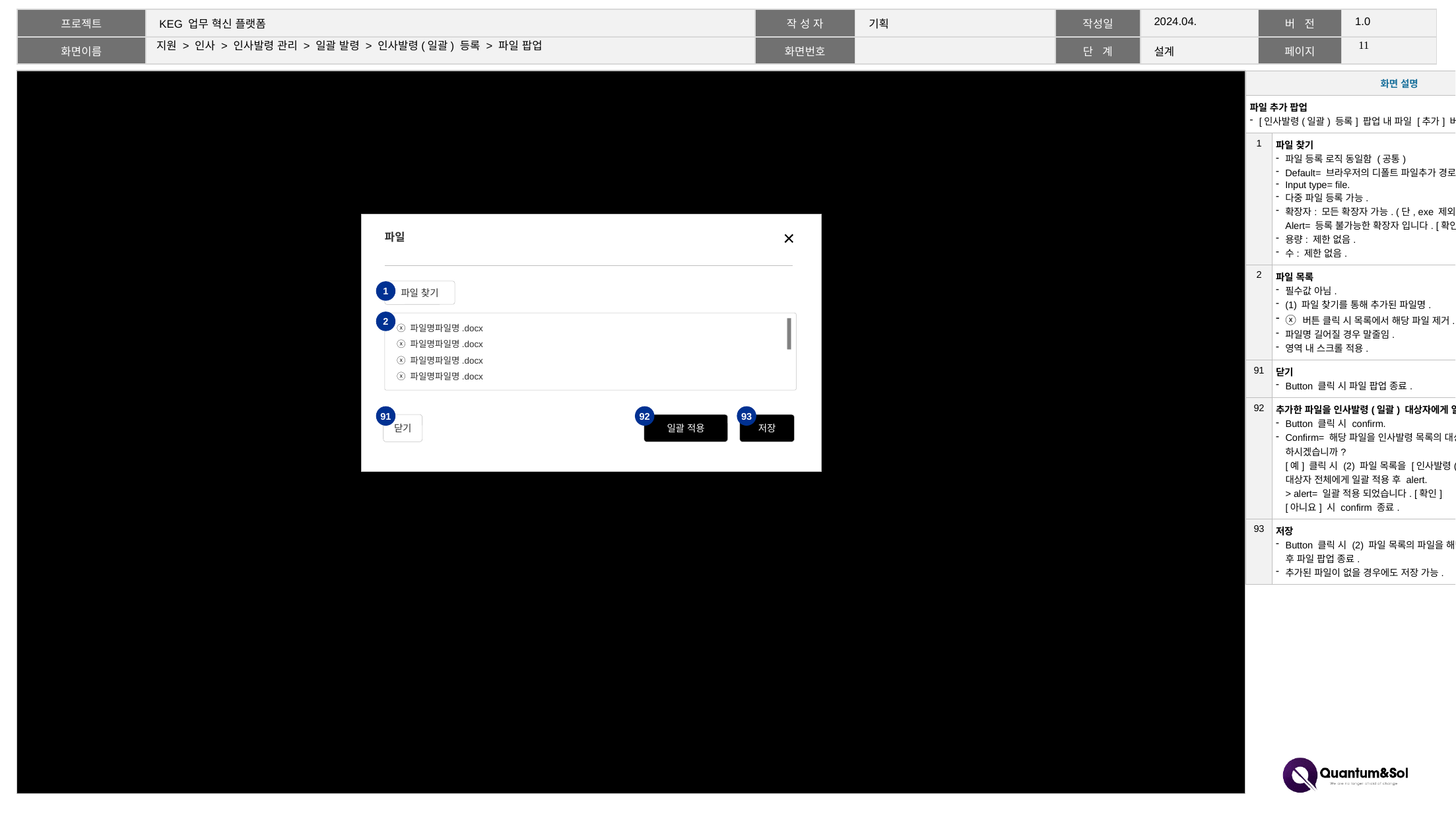

11

# 지원 > 인사 > 인사발령 관리 > 일괄 발령 > 인사발령(일괄) 등록 > 파일 팝업
| 화면 설명 |  |
| --- | --- |
| 파일 추가 팝업 [인사발령(일괄) 등록] 팝업 내 파일 [추가] 버튼 클릭하여 호출. |  |
| 1 | 파일 찾기 파일 등록 로직 동일함 (공통) Default= 브라우저의 디폴트 파일추가 경로 호출. Input type= file. 다중 파일 등록 가능. 확장자: 모든 확장자 가능. (단, exe 제외. exe 추가 시 alert) Alert= 등록 불가능한 확장자 입니다. [확인] 용량: 제한 없음. 수: 제한 없음. |
| 2 | 파일 목록 필수값 아님. (1) 파일 찾기를 통해 추가된 파일명. ⓧ 버튼 클릭 시 목록에서 해당 파일 제거. 파일명 길어질 경우 말줄임. 영역 내 스크롤 적용. |
| 91 | 닫기 Button 클릭 시 파일 팝업 종료. |
| 92 | 추가한 파일을 인사발령(일괄) 대상자에게 일괄 적용. Button 클릭 시 confirm. Confirm= 해당 파일을 인사발령 목록의 대상자에게 모두 적용 하시겠습니까? [예] 클릭 시 (2) 파일 목록을 [인사발령(일괄) 등록]의 대상자 전체에게 일괄 적용 후 alert. > alert= 일괄 적용 되었습니다. [확인] [아니요] 시 confirm 종료. |
| 93 | 저장 Button 클릭 시 (2) 파일 목록의 파일을 해당 대상자에게만 저장 후 파일 팝업 종료. 추가된 파일이 없을 경우에도 저장 가능. |
파일
파일 찾기
1
2
ⓧ 파일명파일명.docx
ⓧ 파일명파일명.docx
ⓧ 파일명파일명.docx
ⓧ 파일명파일명.docx

91
92
93
닫기
일괄 적용
저장